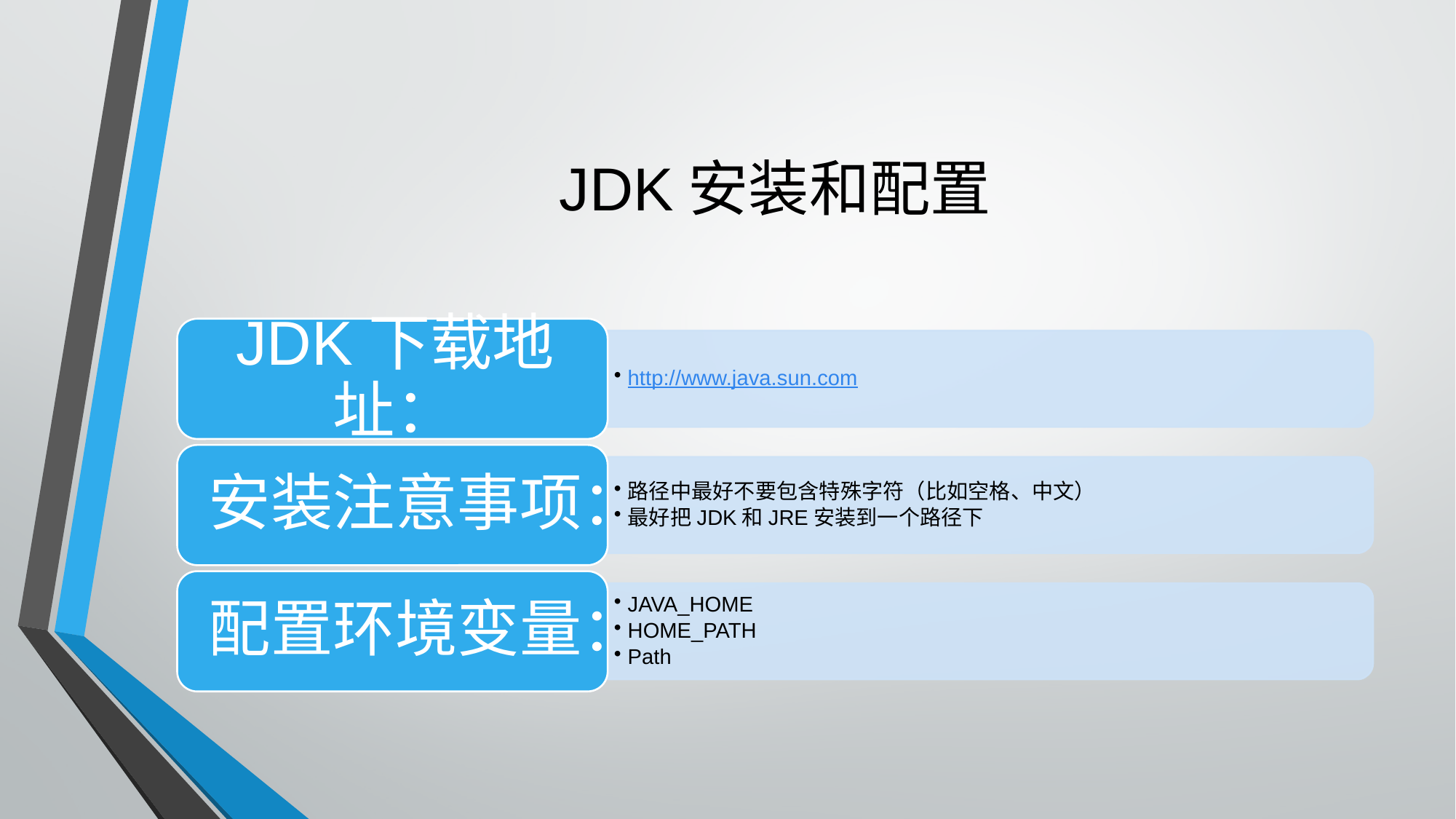

# JDK安装和配置
http://www.java.sun.com
JDK下载地址：
路径中最好不要包含特殊字符（比如空格、中文）
最好把JDK和JRE安装到一个路径下
安装注意事项：
JAVA_HOME
HOME_PATH
Path
配置环境变量：